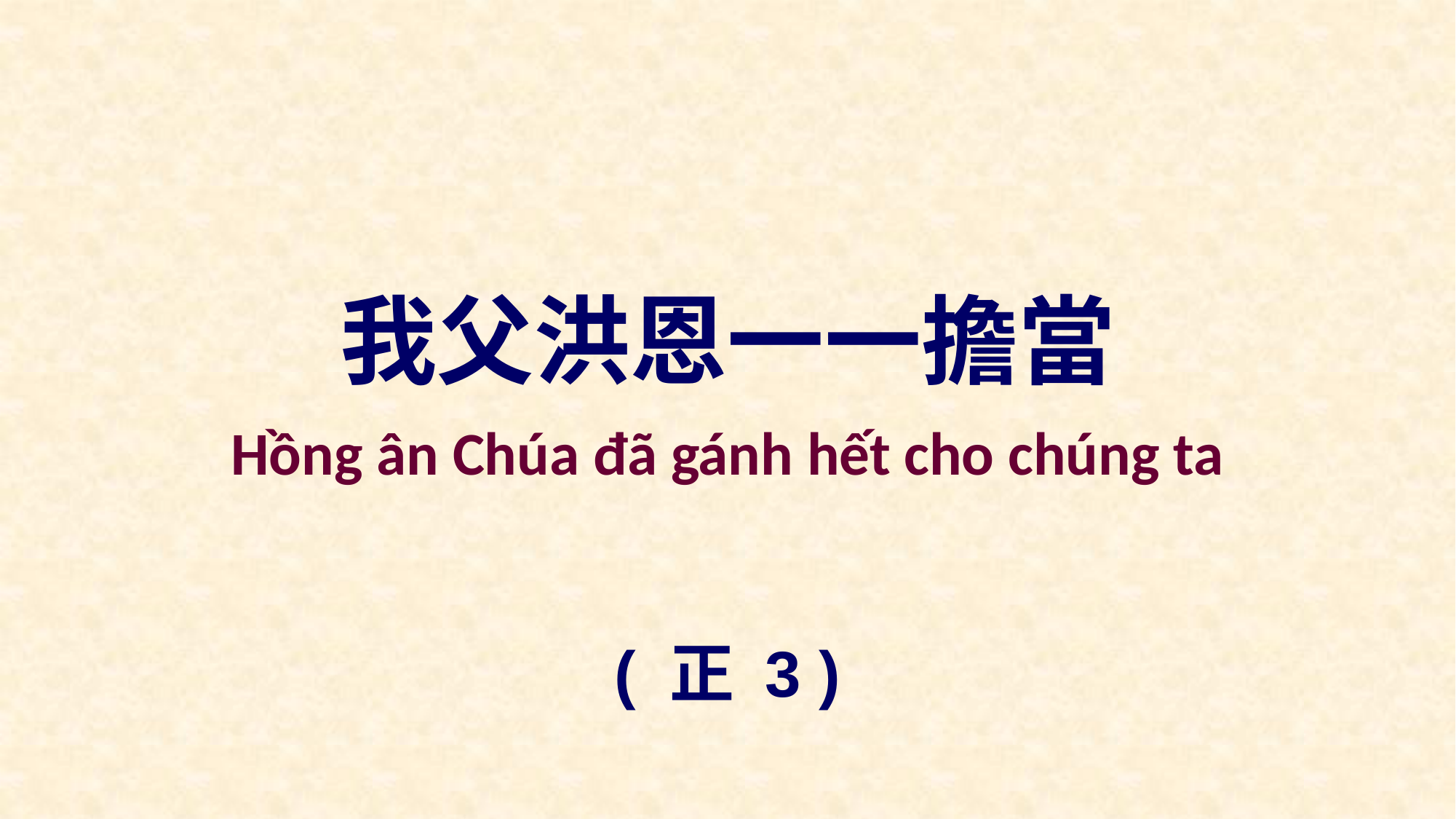

我父洪恩一一擔當
Hồng ân Chúa đã gánh hết cho chúng ta
( 正 3 )